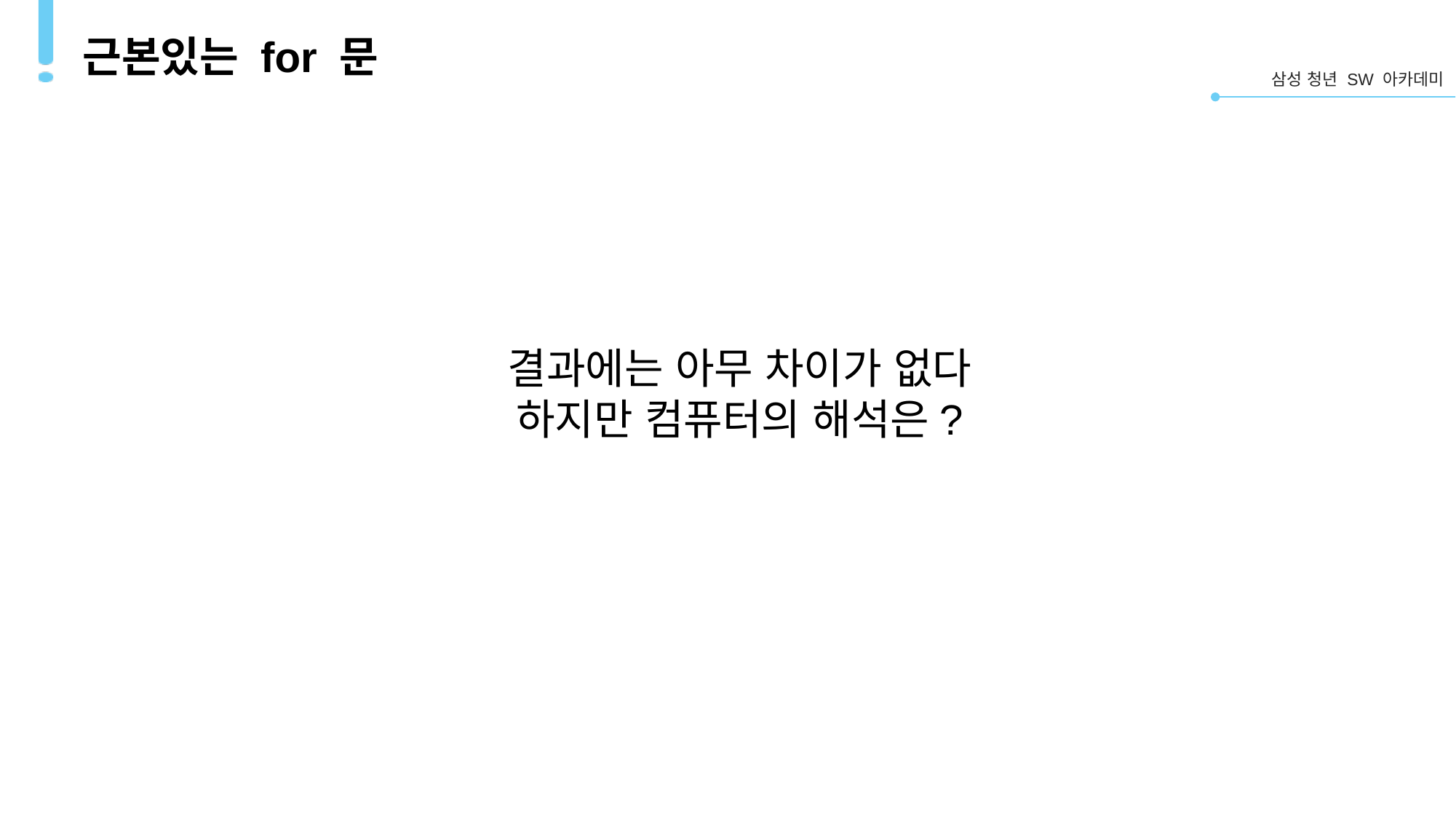

# 근본있는 for 문
결과에는 아무 차이가 없다
하지만 컴퓨터의 해석은?